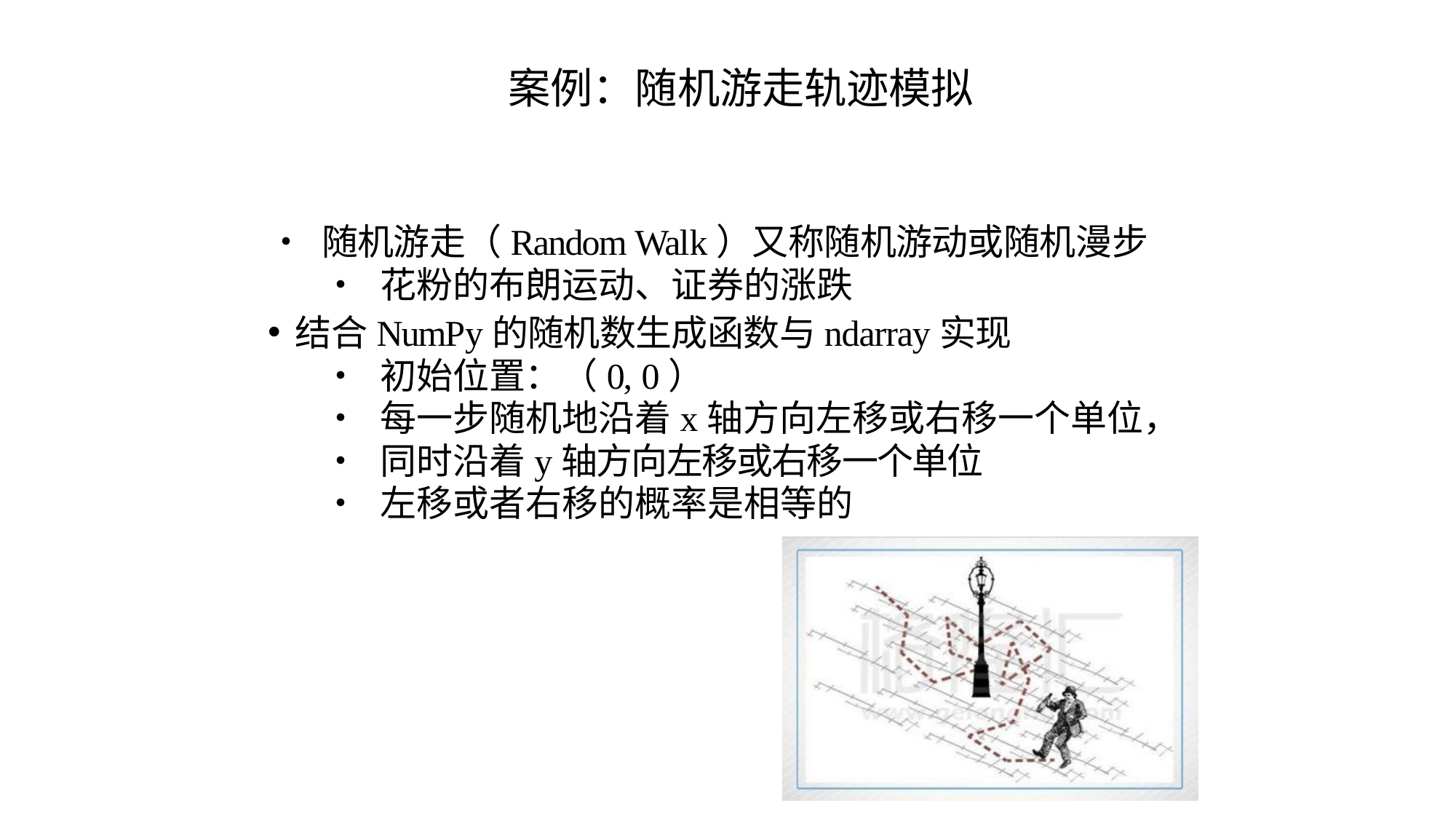

# 案例：随机游走轨迹模拟
• 随机游走（Random Walk）又称随机游动或随机漫步
• 花粉的布朗运动、证券的涨跌
结合NumPy的随机数生成函数与ndarray实现
• 初始位置：（0, 0）
• 每一步随机地沿着x轴方向左移或右移一个单位，
• 同时沿着y轴方向左移或右移一个单位
• 左移或者右移的概率是相等的